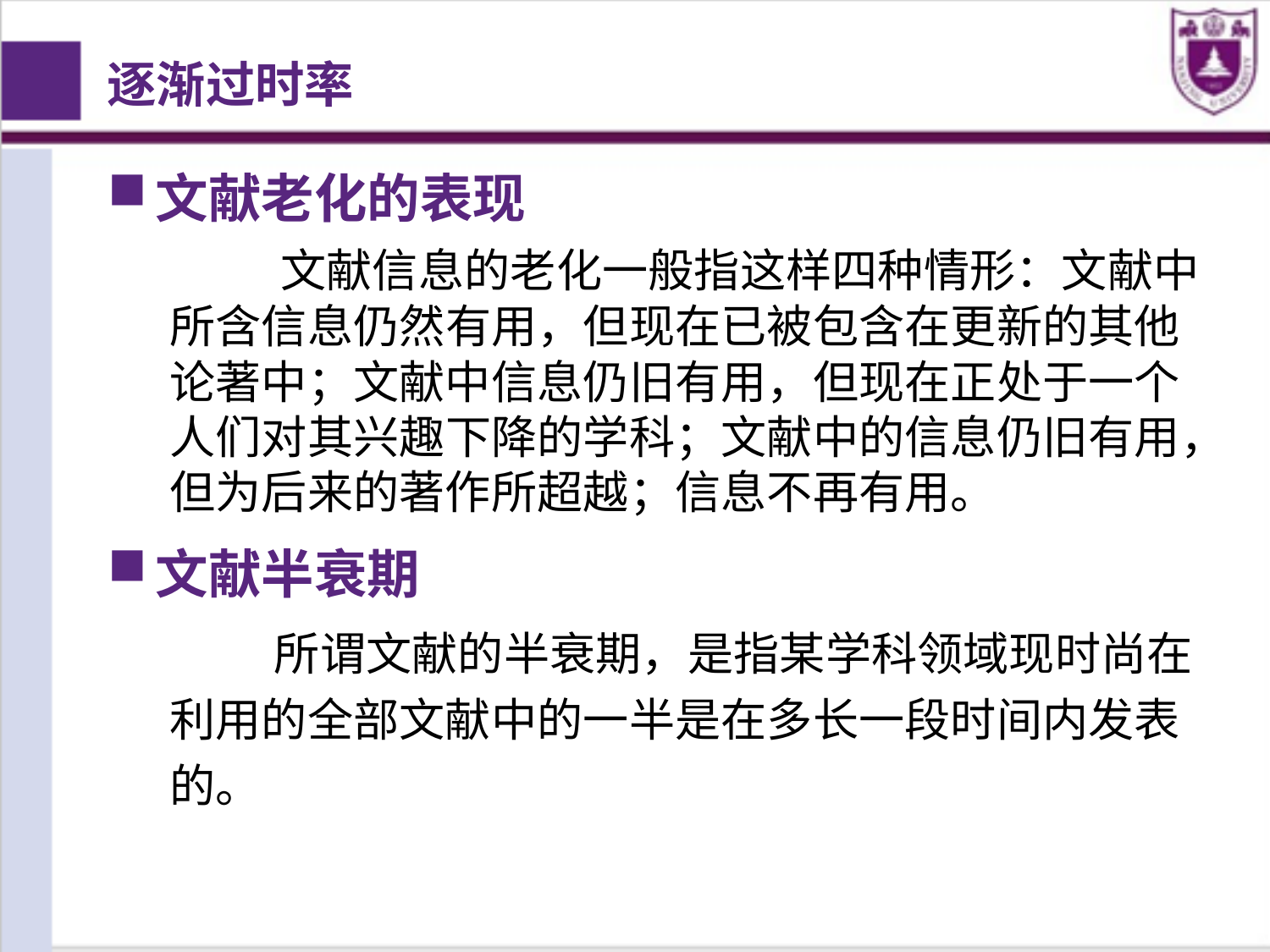

逐渐过时率
文献老化的表现
         文献信息的老化一般指这样四种情形：文献中所含信息仍然有用，但现在已被包含在更新的其他论著中；文献中信息仍旧有用，但现在正处于一个人们对其兴趣下降的学科；文献中的信息仍旧有用，但为后来的著作所超越；信息不再有用。
文献半衰期
         所谓文献的半衰期，是指某学科领域现时尚在利用的全部文献中的一半是在多长一段时间内发表的。